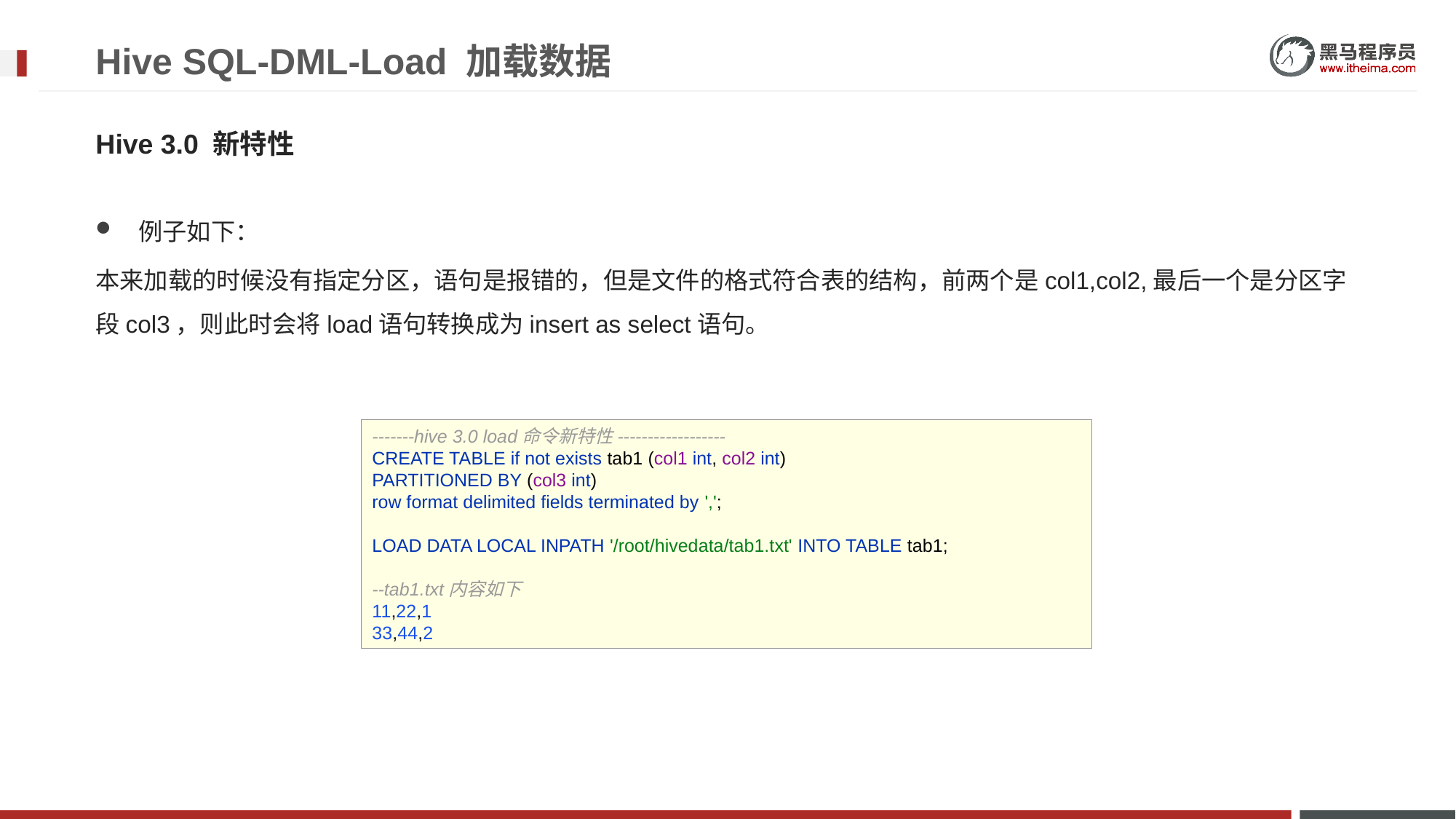

# Hive SQL-DML-Load 加载数据
Hive 3.0 新特性
例子如下：
本来加载的时候没有指定分区，语句是报错的，但是文件的格式符合表的结构，前两个是col1,col2,最后一个是分区字段col3，则此时会将load语句转换成为insert as select语句。

-------hive 3.0 load命令新特性------------------
CREATE TABLE if not exists tab1 (col1 int, col2 int)
PARTITIONED BY (col3 int)
row format delimited fields terminated by ',';
LOAD DATA LOCAL INPATH '/root/hivedata/tab1.txt' INTO TABLE tab1;
--tab1.txt内容如下
11,22,1
33,44,2